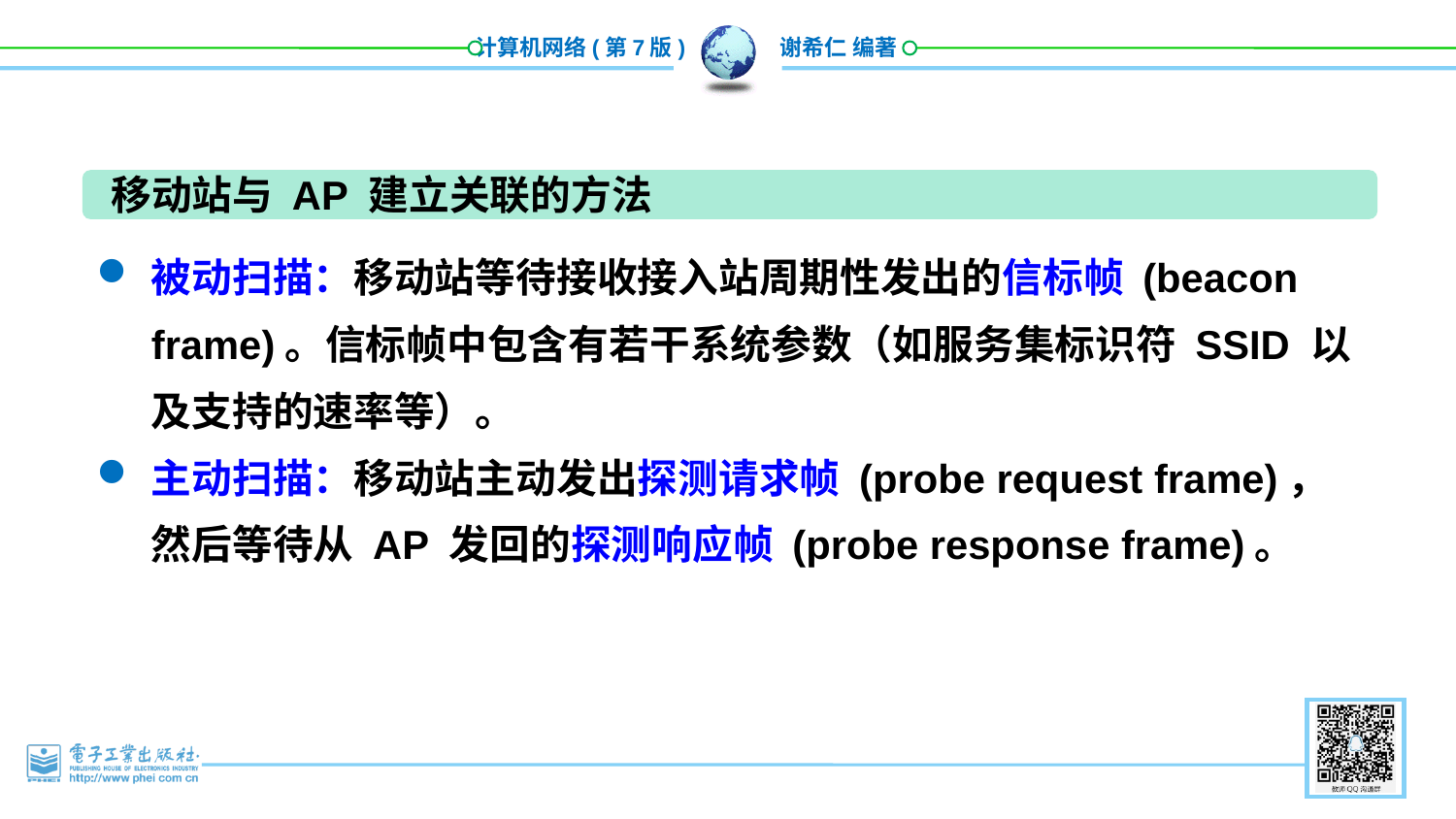

移动站与 AP 建立关联的方法

被动扫描：移动站等待接收接入站周期性发出的信标帧 (beacon frame)。信标帧中包含有若干系统参数（如服务集标识符 SSID 以及支持的速率等）。
主动扫描：移动站主动发出探测请求帧 (probe request frame)，然后等待从 AP 发回的探测响应帧 (probe response frame)。